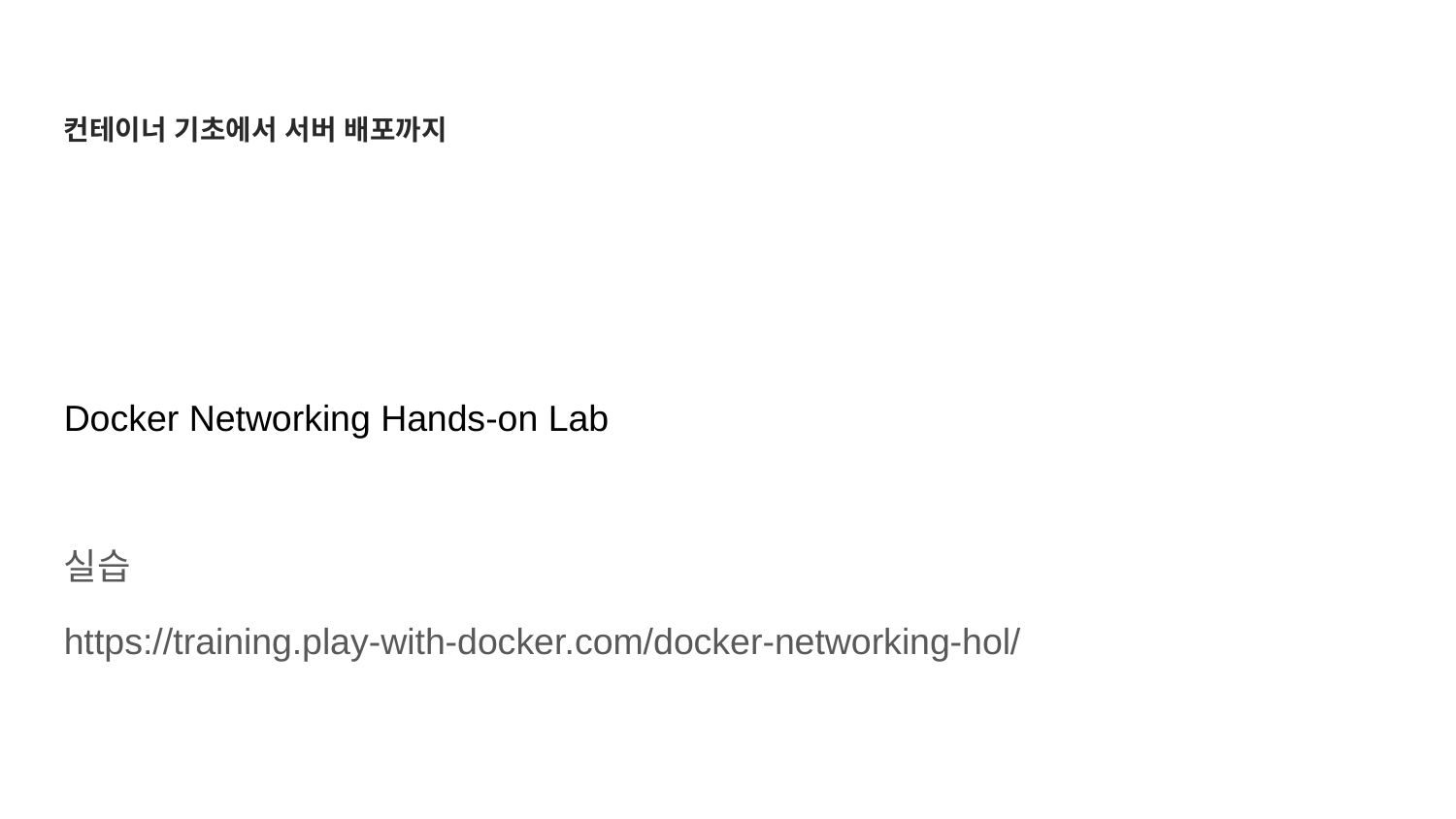

컨테이너 기초에서 서버 배포까지

Docker Networking Hands-on Lab

실습
https://training.play-with-docker.com/docker-networking-hol/